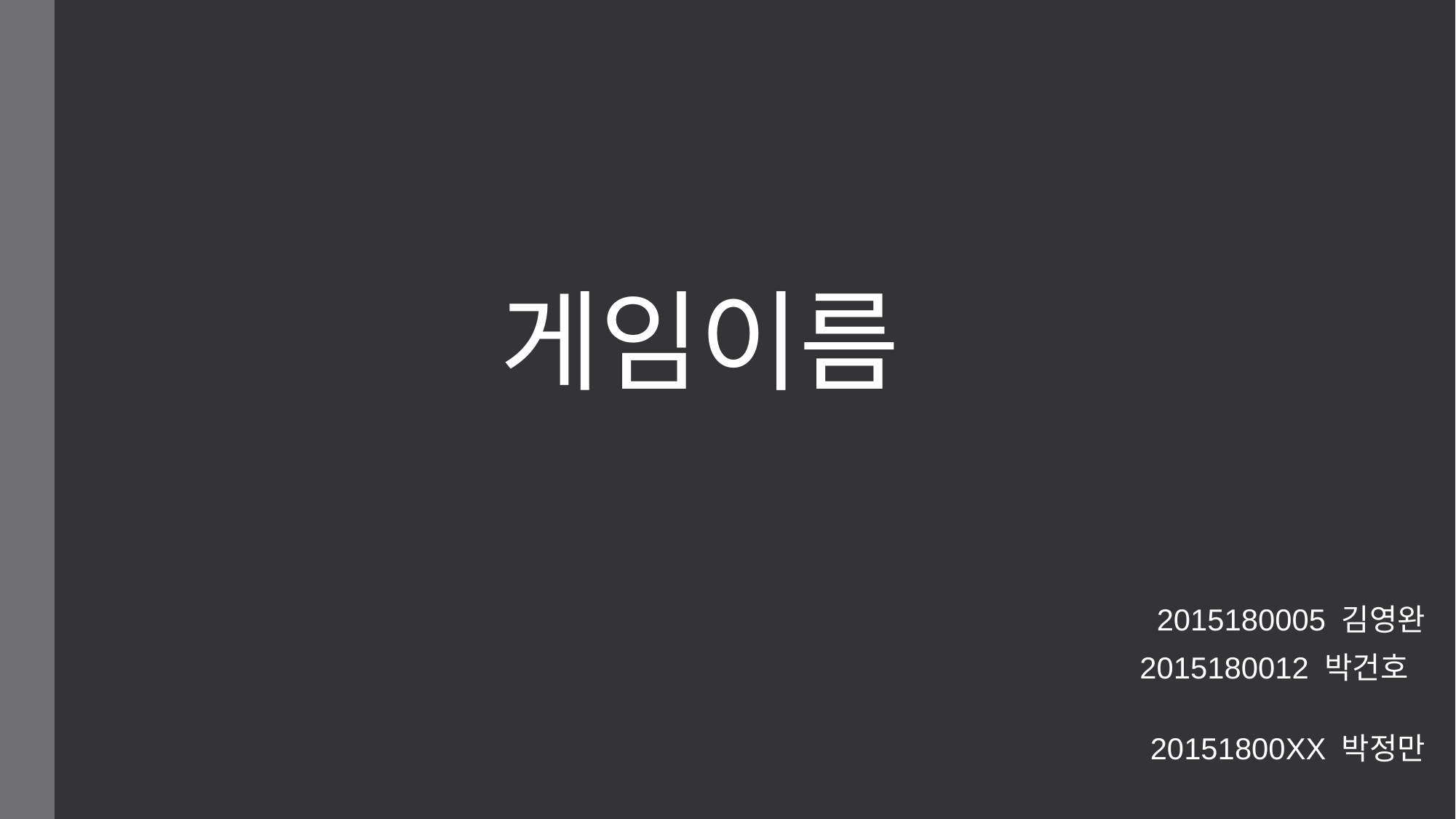

# 게임이름
2015180005 김영완
2015180012 박건호
20151800XX 박정만